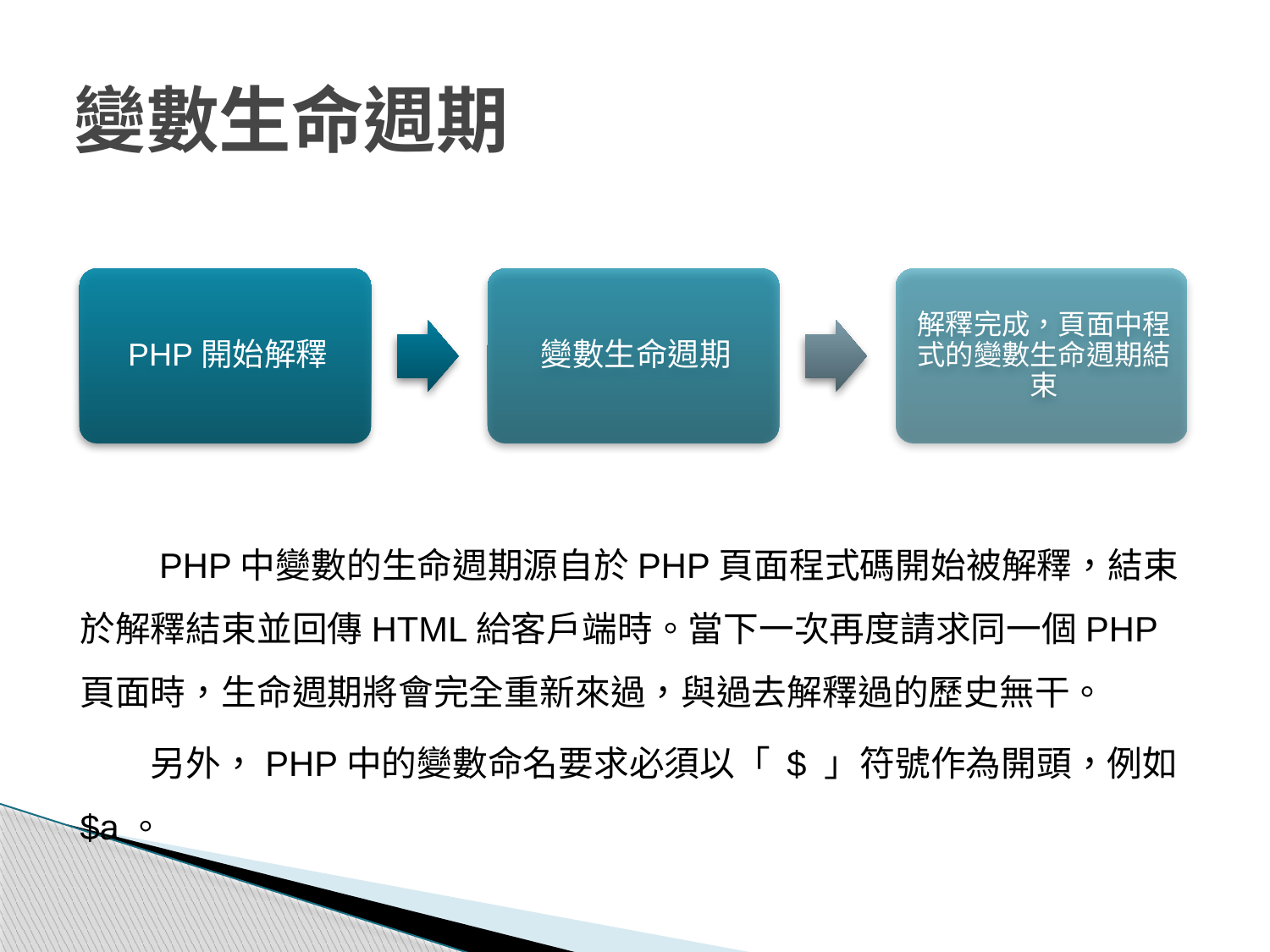

變數生命週期
PHP開始解釋

變數生命週期

解釋完成，頁面中程式的變數生命週期結束
　　PHP中變數的生命週期源自於PHP頁面程式碼開始被解釋，結束於解釋結束並回傳HTML給客戶端時。當下一次再度請求同一個PHP頁面時，生命週期將會完全重新來過，與過去解釋過的歷史無干。
　　另外，PHP中的變數命名要求必須以「 $ 」符號作為開頭，例如$a。